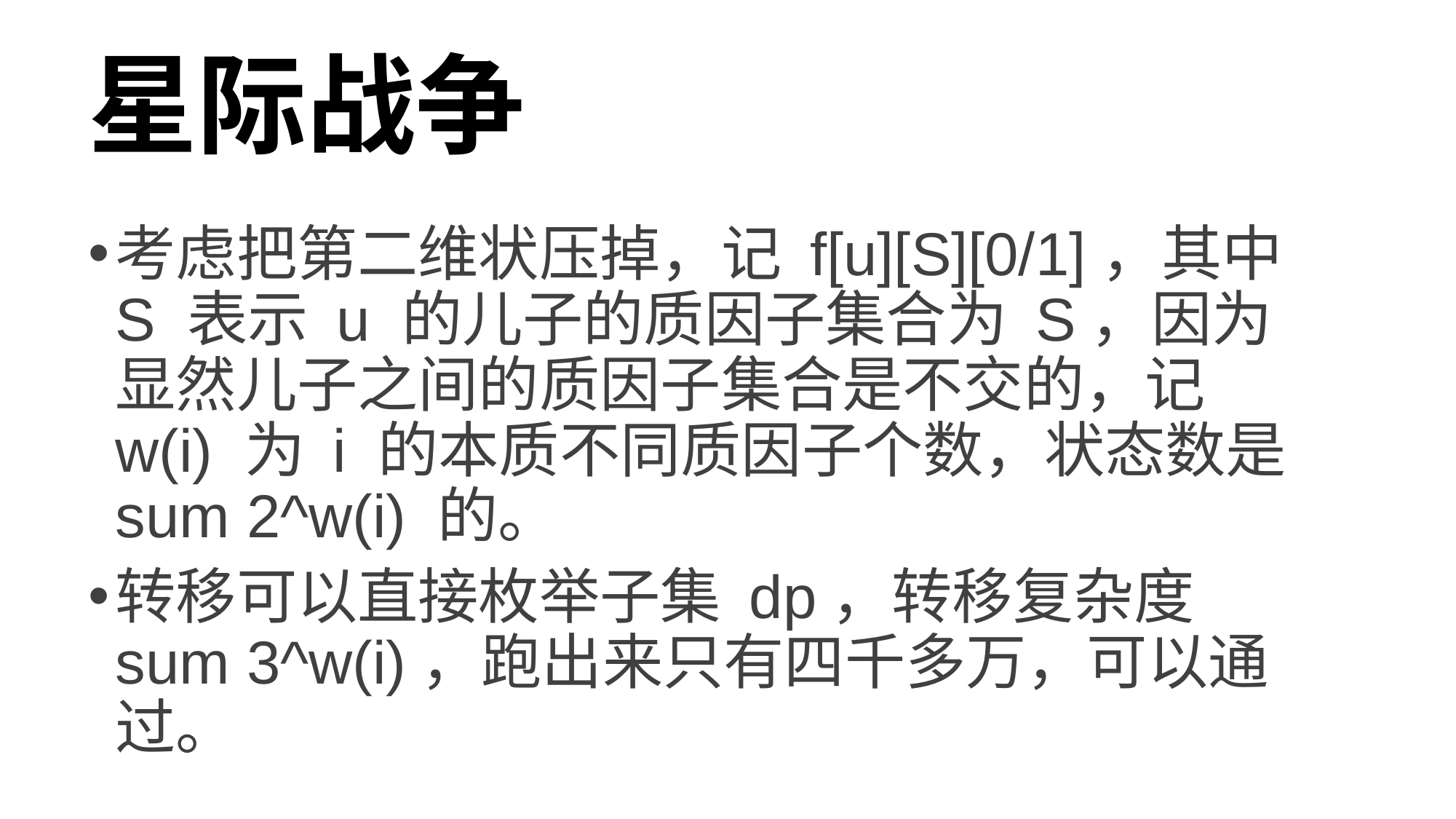

# 星际战争
考虑把第二维状压掉，记 f[u][S][0/1]，其中 S 表示 u 的儿子的质因子集合为 S，因为显然儿子之间的质因子集合是不交的，记 w(i) 为 i 的本质不同质因子个数，状态数是 sum 2^w(i) 的。
转移可以直接枚举子集 dp，转移复杂度 sum 3^w(i)，跑出来只有四千多万，可以通过。